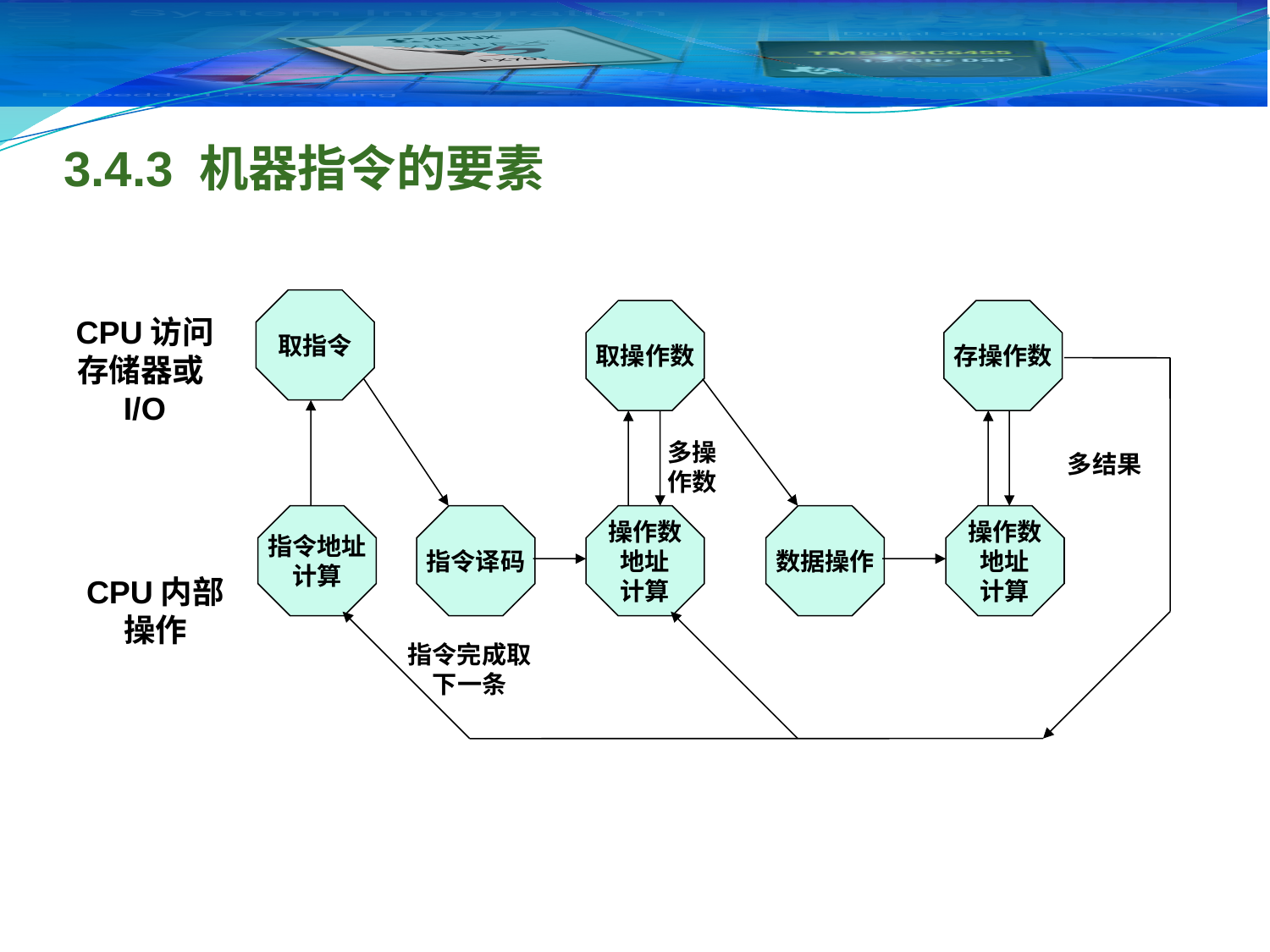

# 3.4.3 机器指令的要素
取指令
取操作数
存操作数

多操作数
多结果
指令地址
计算
指令译码
操作数
地址
计算
数据操作
操作数
地址
计算

指令完成取下一条

CPU访问存储器或I/O
CPU内部操作